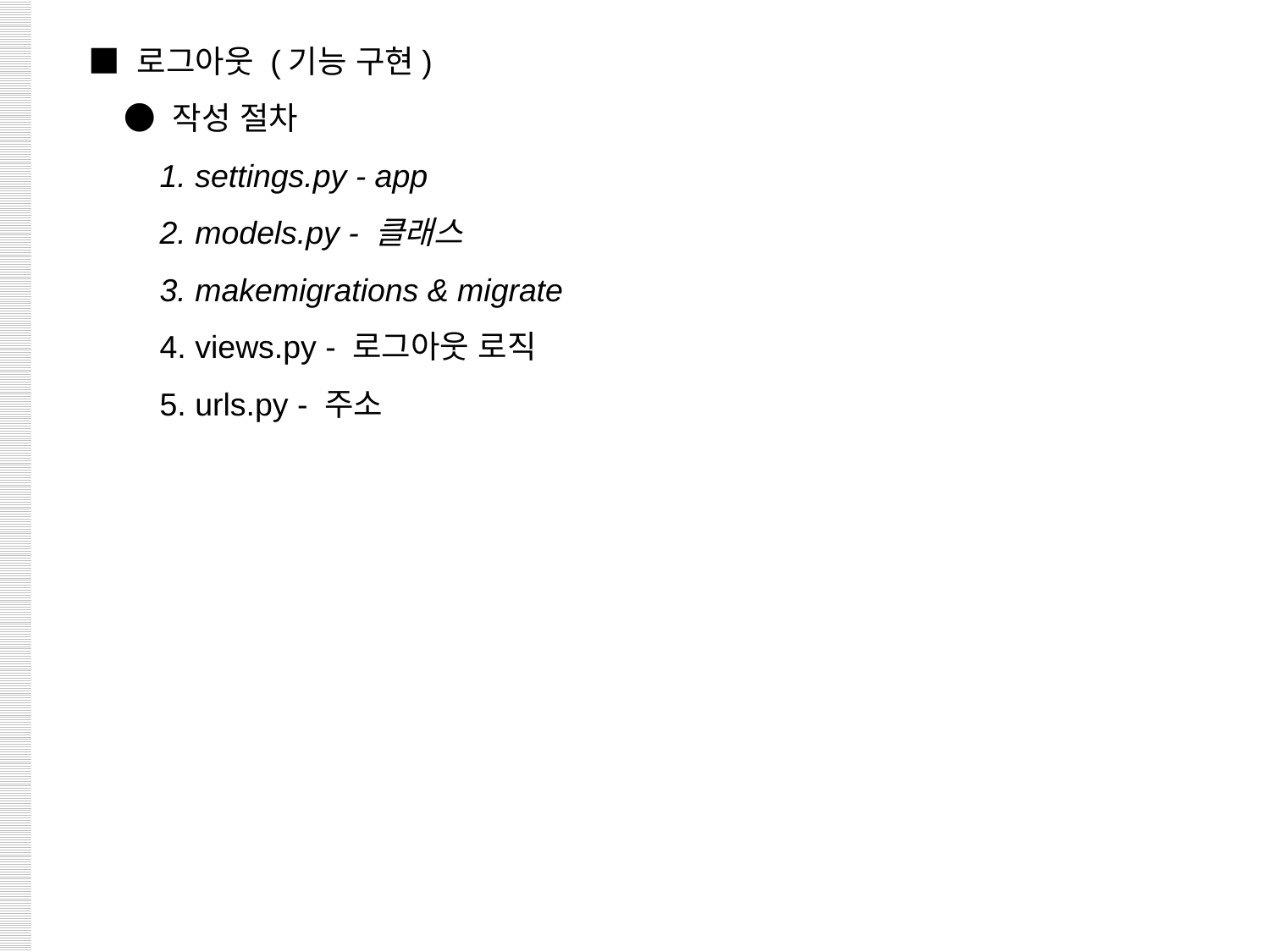

■ 로그아웃 (기능 구현)
    ● 작성 절차
        1. settings.py - app
        2. models.py - 클래스
        3. makemigrations & migrate
        4. views.py - 로그아웃 로직
        5. urls.py - 주소